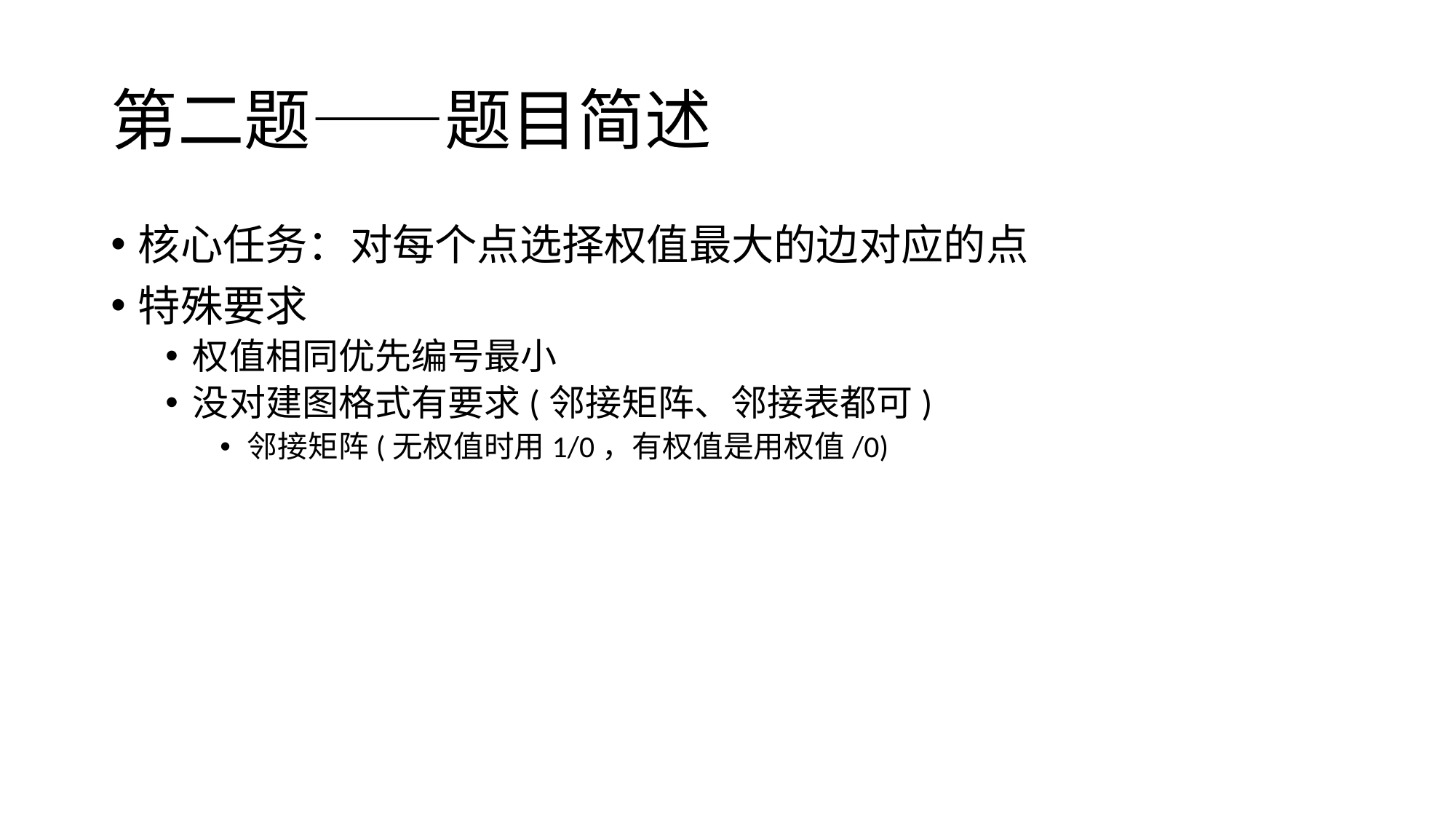

# 第二题——题目简述
核心任务：对每个点选择权值最大的边对应的点
特殊要求
权值相同优先编号最小
没对建图格式有要求(邻接矩阵、邻接表都可)
邻接矩阵(无权值时用1/0，有权值是用权值/0)